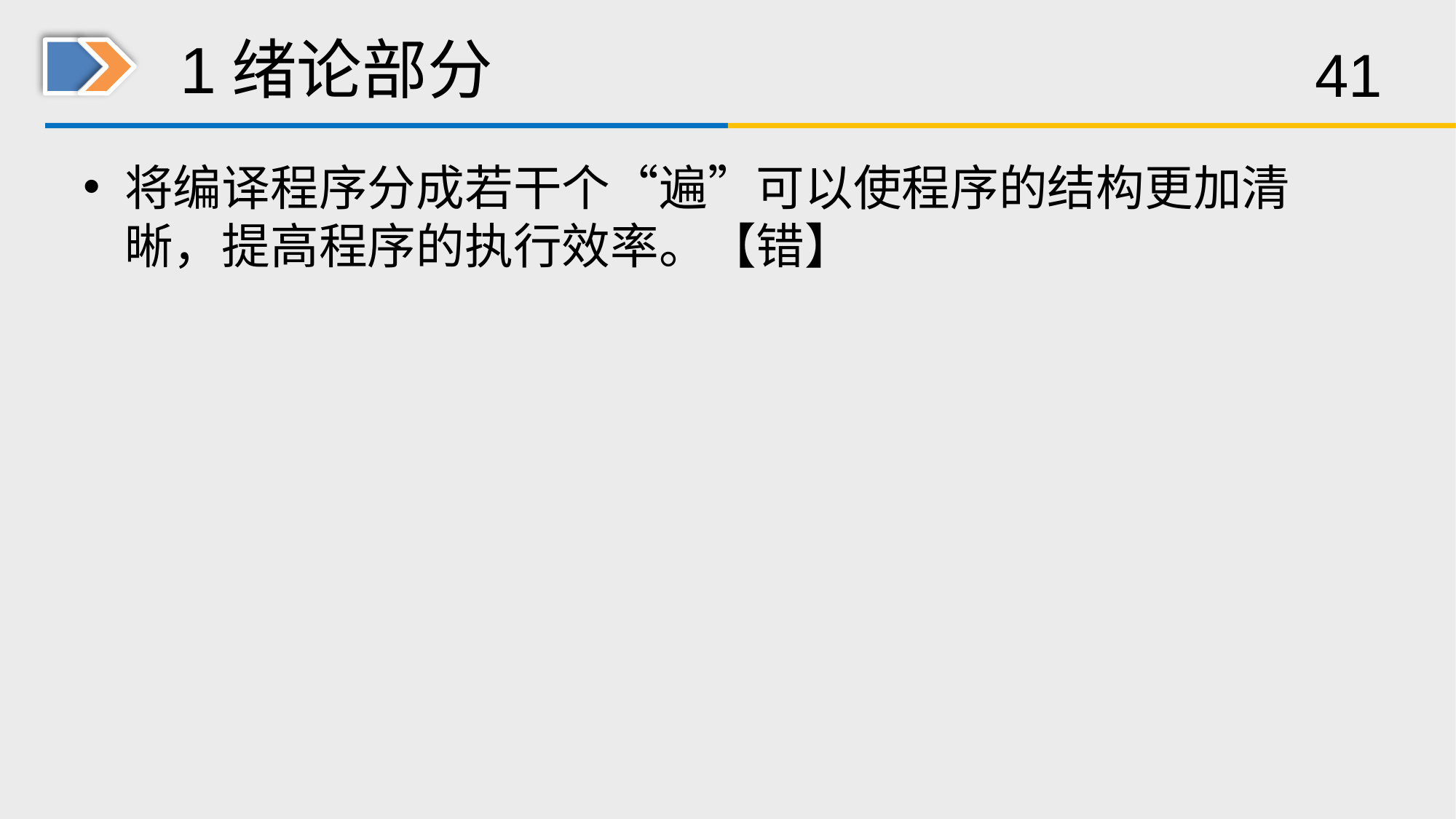

# 1绪论部分
41
将编译程序分成若干个“遍”可以使程序的结构更加清晰，提高程序的执行效率。【错】